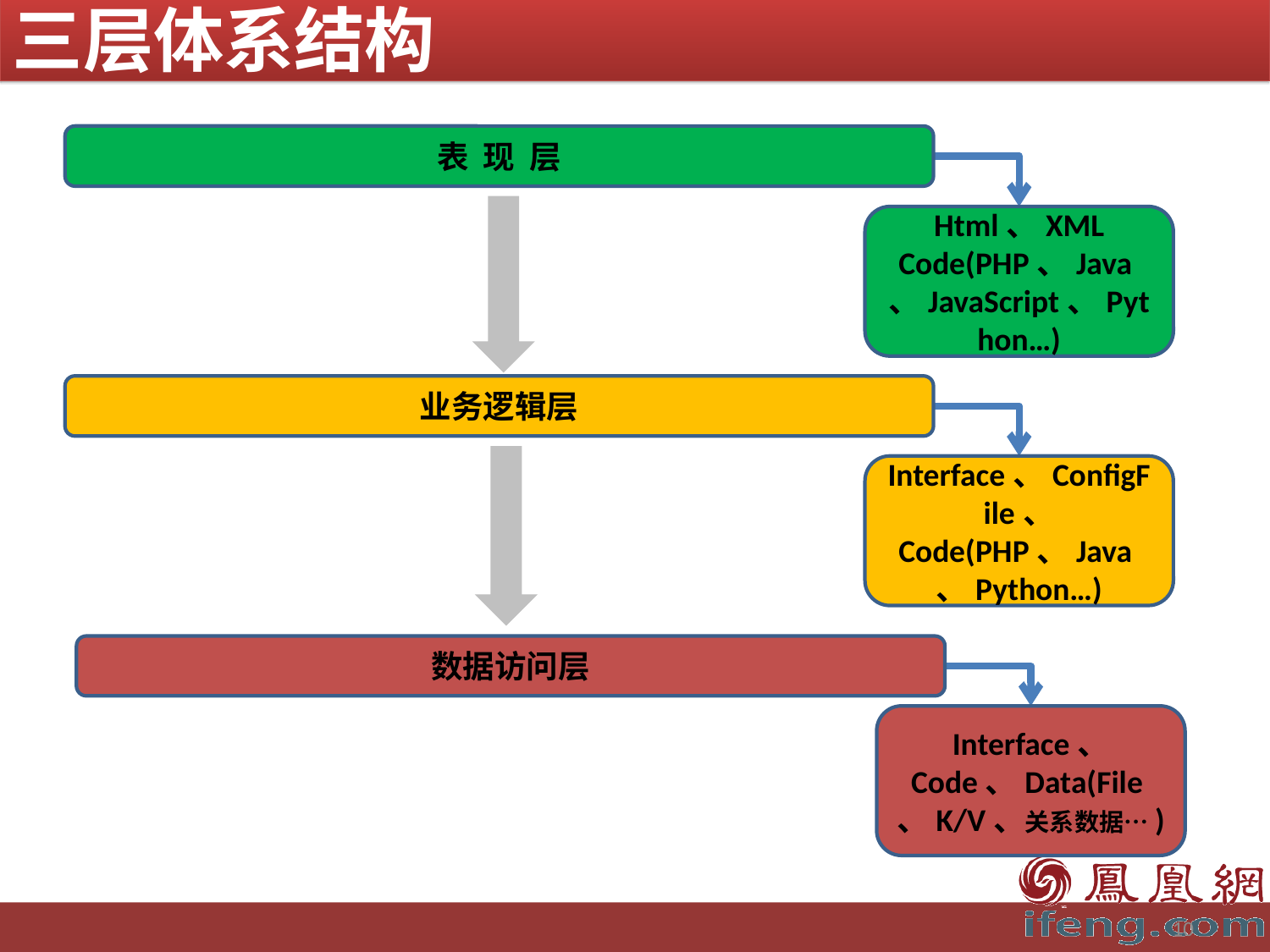

三层体系结构
表  现  层

Html、XML
Code(PHP、Java、JavaScript、Python…)
业务逻辑层

Interface、ConfigFile、
Code(PHP、Java、Python…)
数据访问层
Interface、
Code、Data(File、K/V、关系数据…)
10